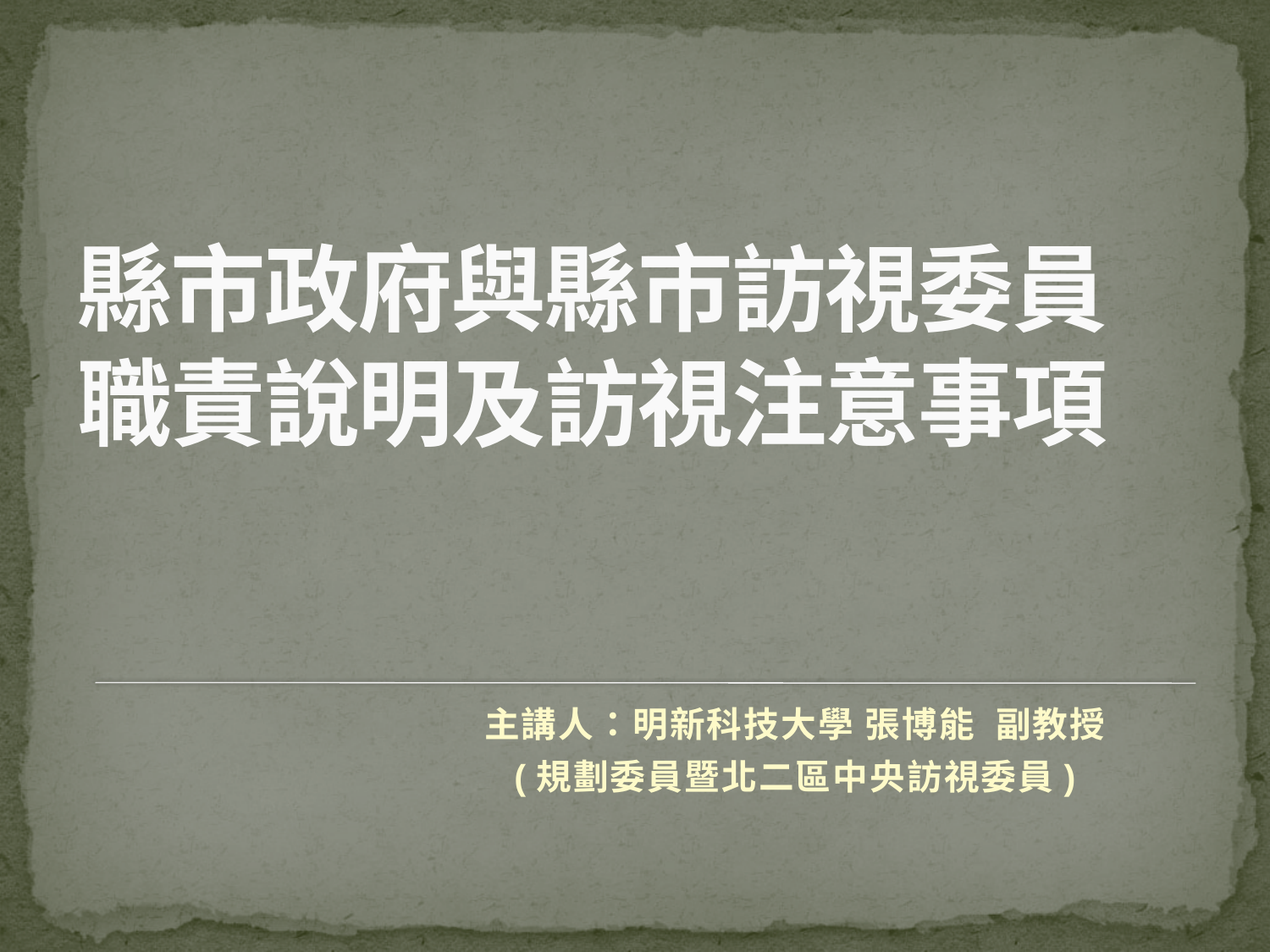

# 縣市政府與縣市訪視委員 職責說明及訪視注意事項
主講人：明新科技大學 張博能  副教授
(規劃委員暨北二區中央訪視委員)